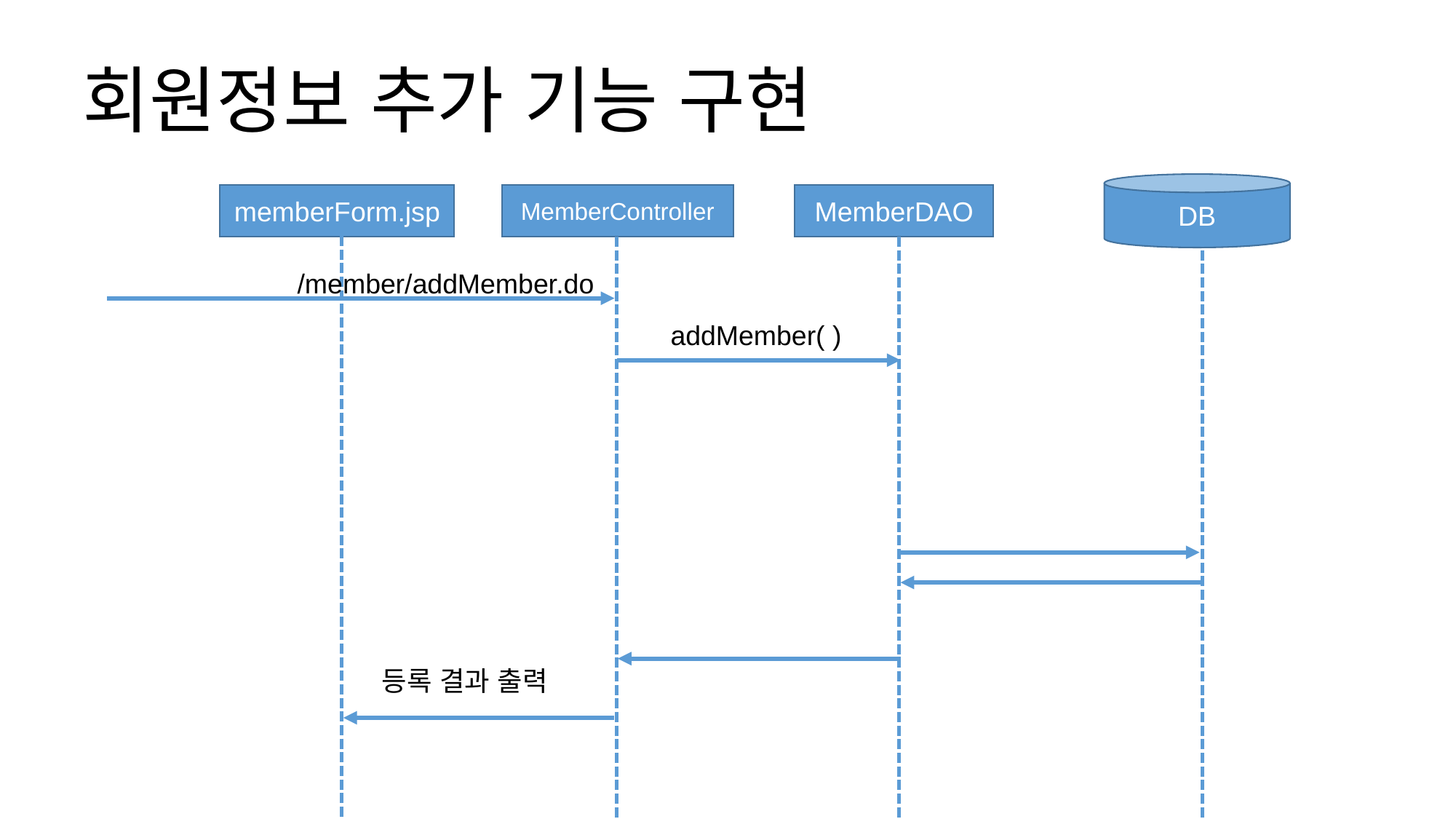

회원정보 추가 기능 구현
DB
memberForm.jsp
MemberController
MemberDAO
/member/addMember.do
addMember( )
 등록 결과 출력